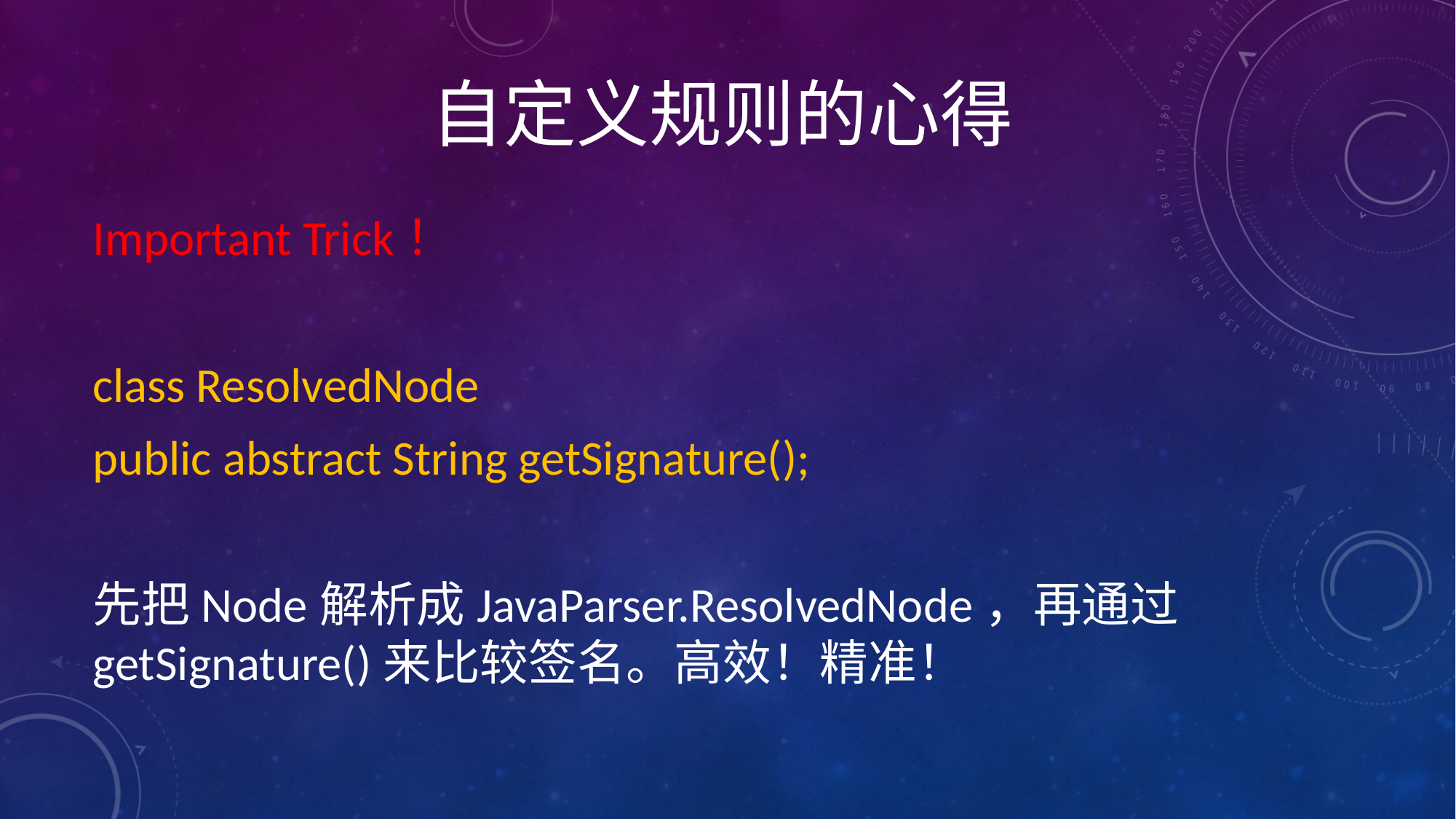

# 自定义规则的心得
Important Trick！

class ResolvedNode
public abstract String getSignature();

先把Node解析成JavaParser.ResolvedNode，再通过getSignature()来比较签名。高效！精准！